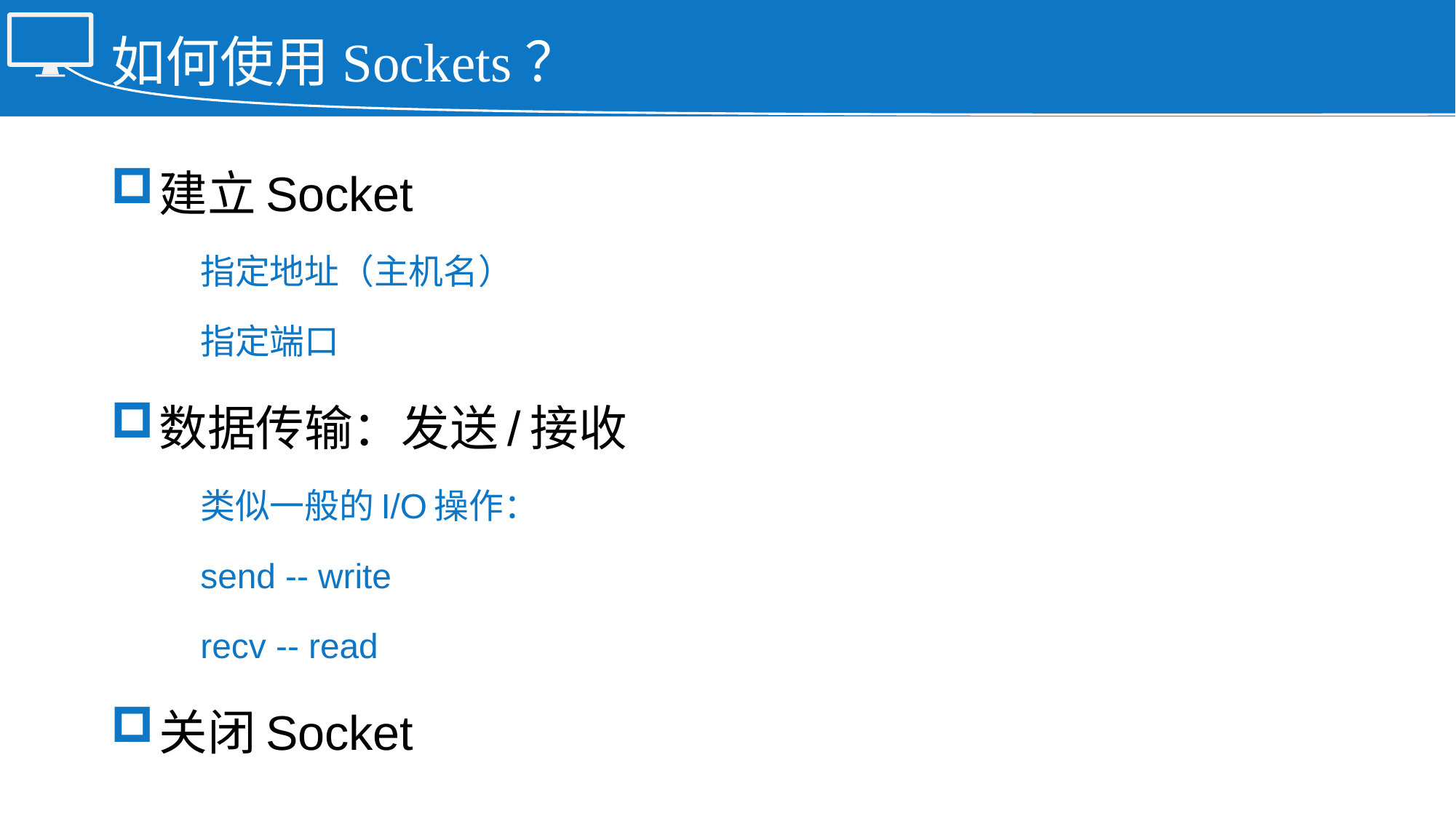

# 如何使用Sockets？
建立Socket
	指定地址（主机名）
	指定端口
数据传输：发送/接收
	类似一般的I/O操作：
	send -- write
	recv -- read
关闭Socket